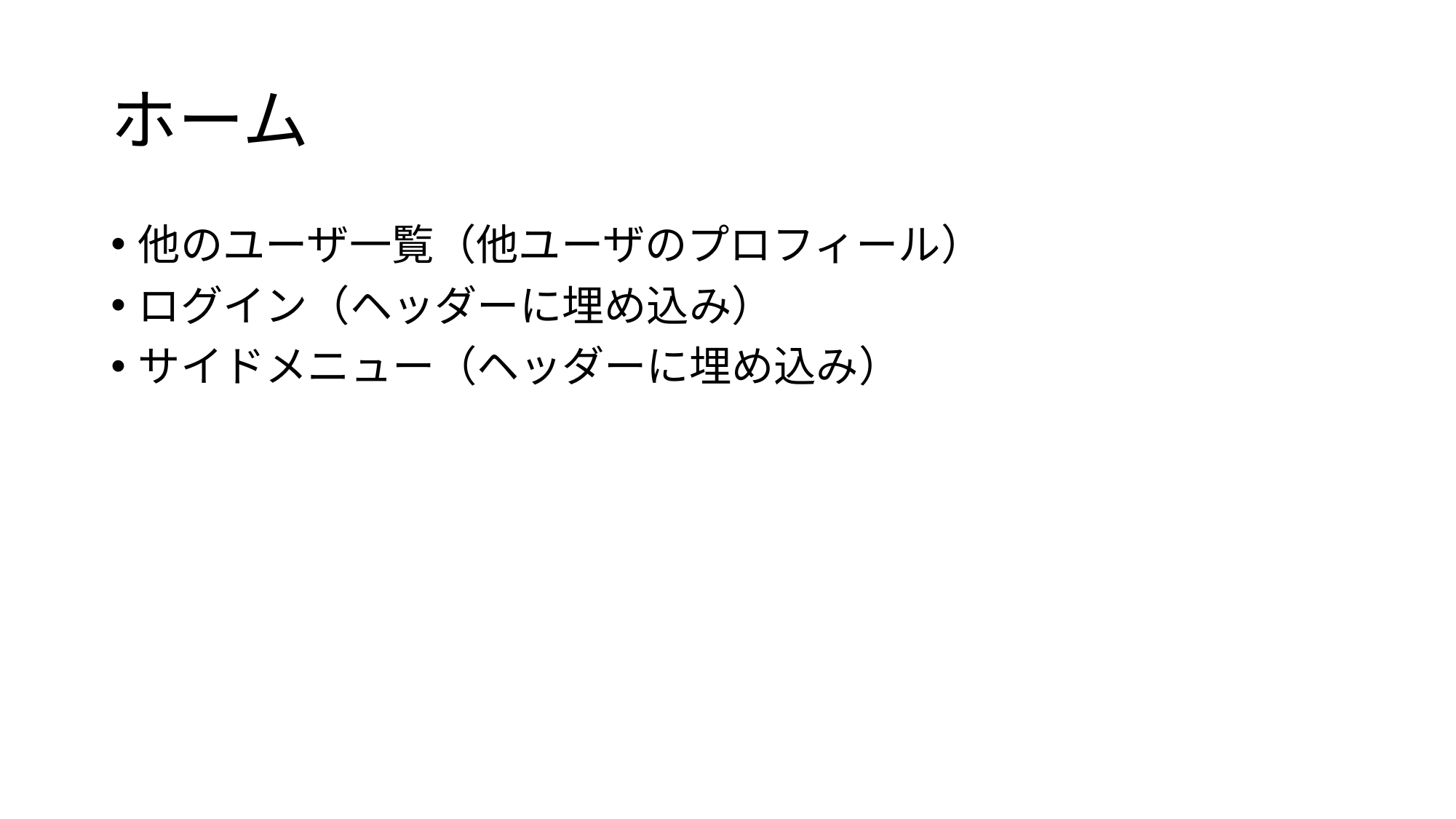

# ホーム
他のユーザ一覧（他ユーザのプロフィール）
ログイン（ヘッダーに埋め込み）
サイドメニュー（ヘッダーに埋め込み）